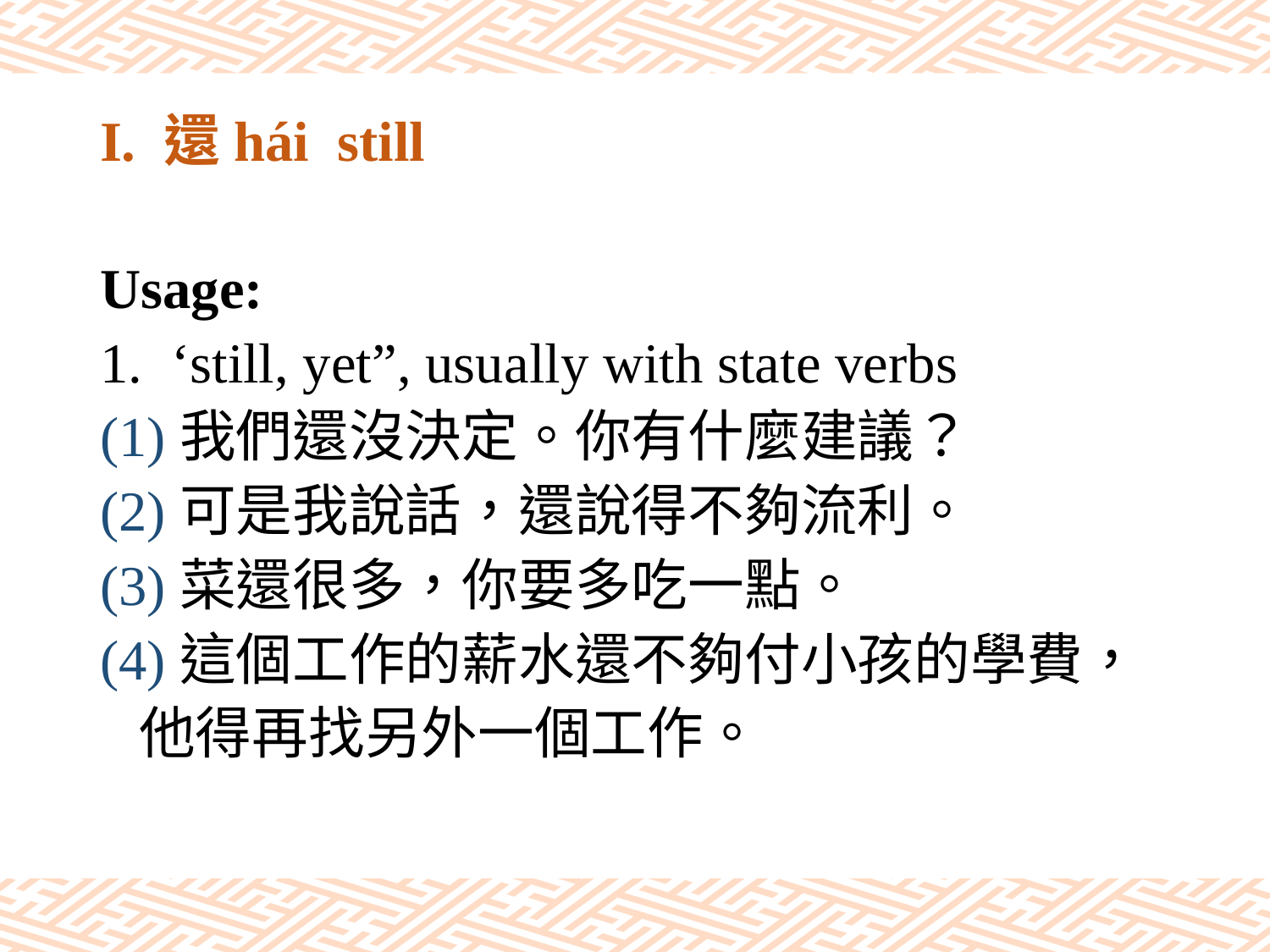

# I. 還hái  still
Usage:
‘still, yet”, usually with state verbs
(1)我們還沒決定。你有什麼建議？
(2)可是我說話，還說得不夠流利。
(3)菜還很多，你要多吃一點。
(4)這個工作的薪水還不夠付小孩的學費，
  他得再找另外一個工作。